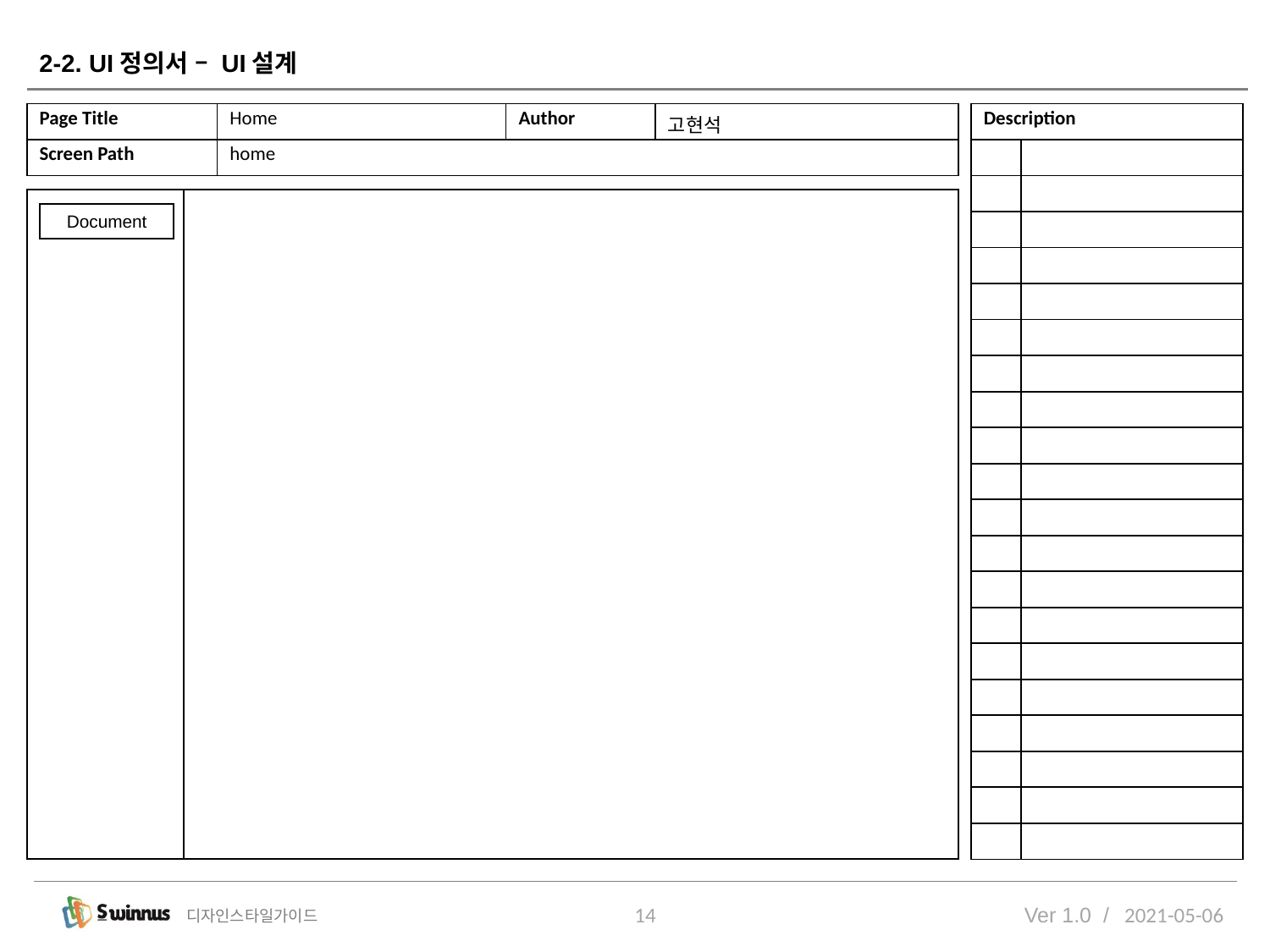

2-2. UI정의서 – UI설계
| Page Title | Home | Author | 고현석 |
| --- | --- | --- | --- |
| Screen Path | home |  |  |
| Description |  |
| --- | --- |
|  |  |
|  |  |
|  |  |
|  |  |
|  |  |
|  |  |
|  |  |
|  |  |
|  |  |
|  |  |
|  |  |
|  |  |
|  |  |
|  |  |
|  |  |
|  |  |
|  |  |
|  |  |
|  |  |
|  |  |

Document
Ver 1.0  /
2021-05-06
디자인스타일가이드